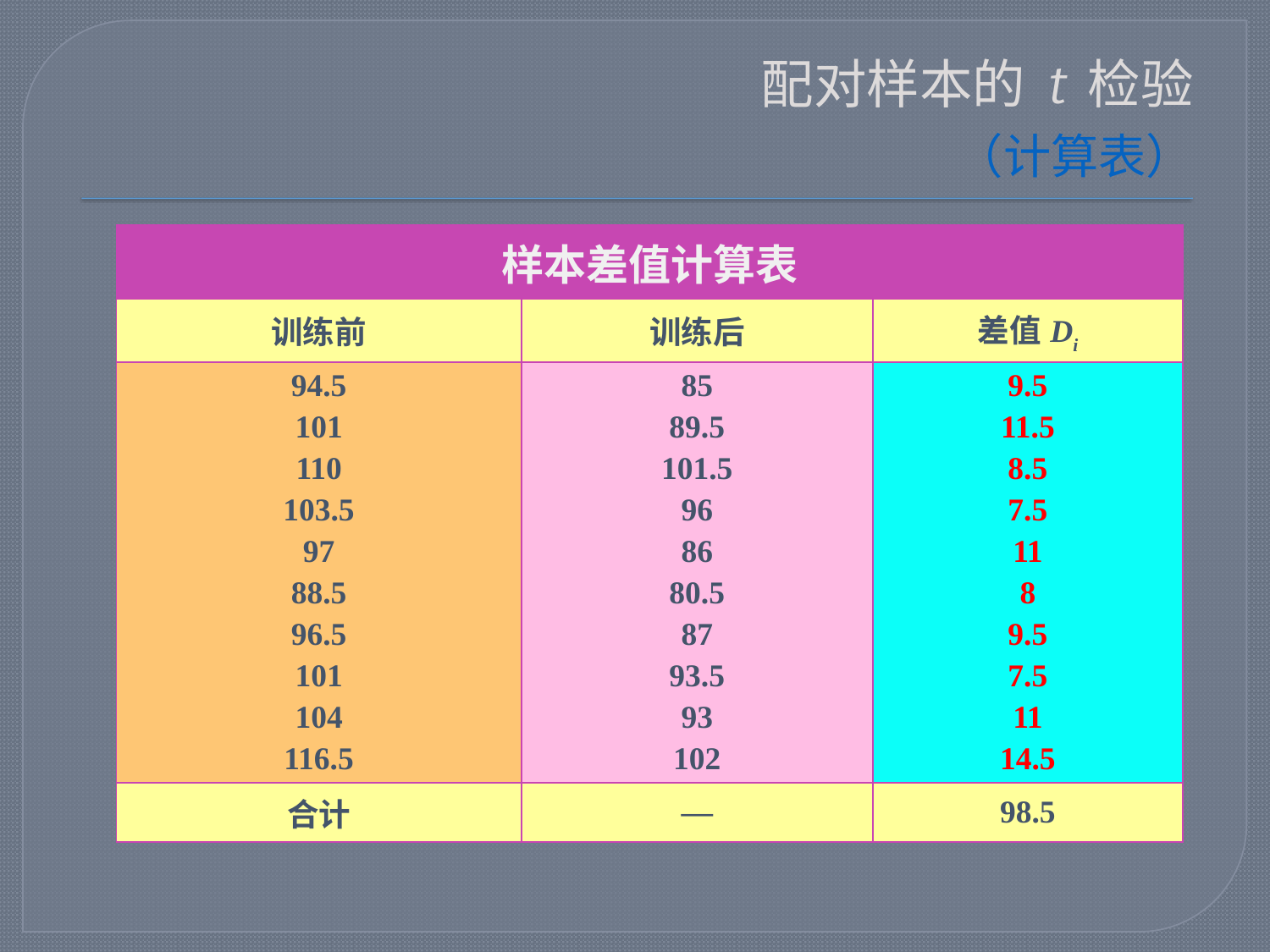

# 配对样本的 t 检验 （计算表）
| 样本差值计算表 |  |  |
| --- | --- | --- |
| 训练前 | 训练后 | 差值Di |
| 94.5 101 110 103.5 97 88.5 96.5 101 104 116.5 | 85 89.5 101.5 96 86 80.5 87 93.5 93 102 | 9.5 11.5 8.5 7.5 11 8 9.5 7.5 11 14.5 |
| 合计 | — | 98.5 |